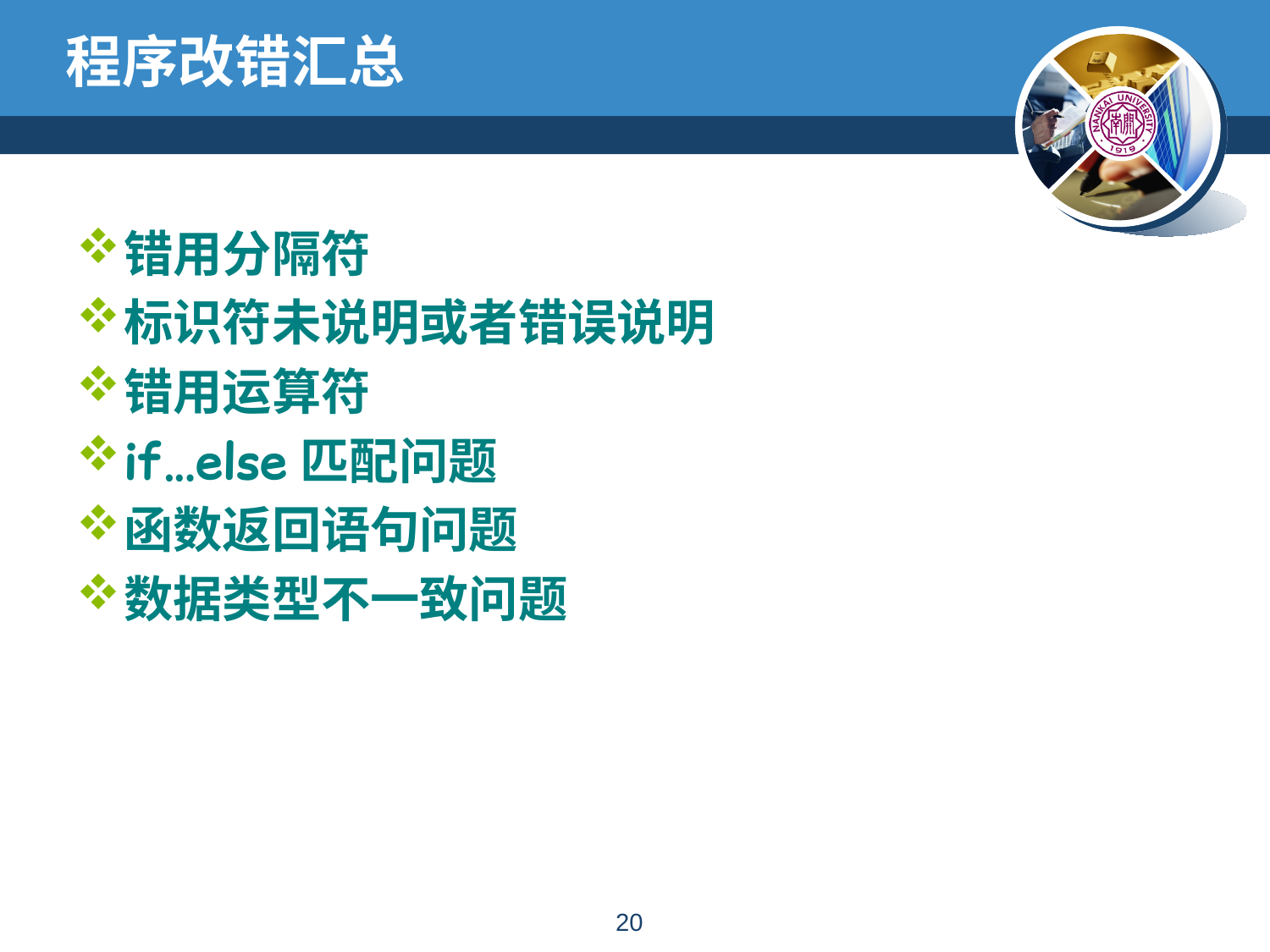

# 程序改错汇总
错用分隔符
标识符未说明或者错误说明
错用运算符
if…else匹配问题
函数返回语句问题
数据类型不一致问题
20